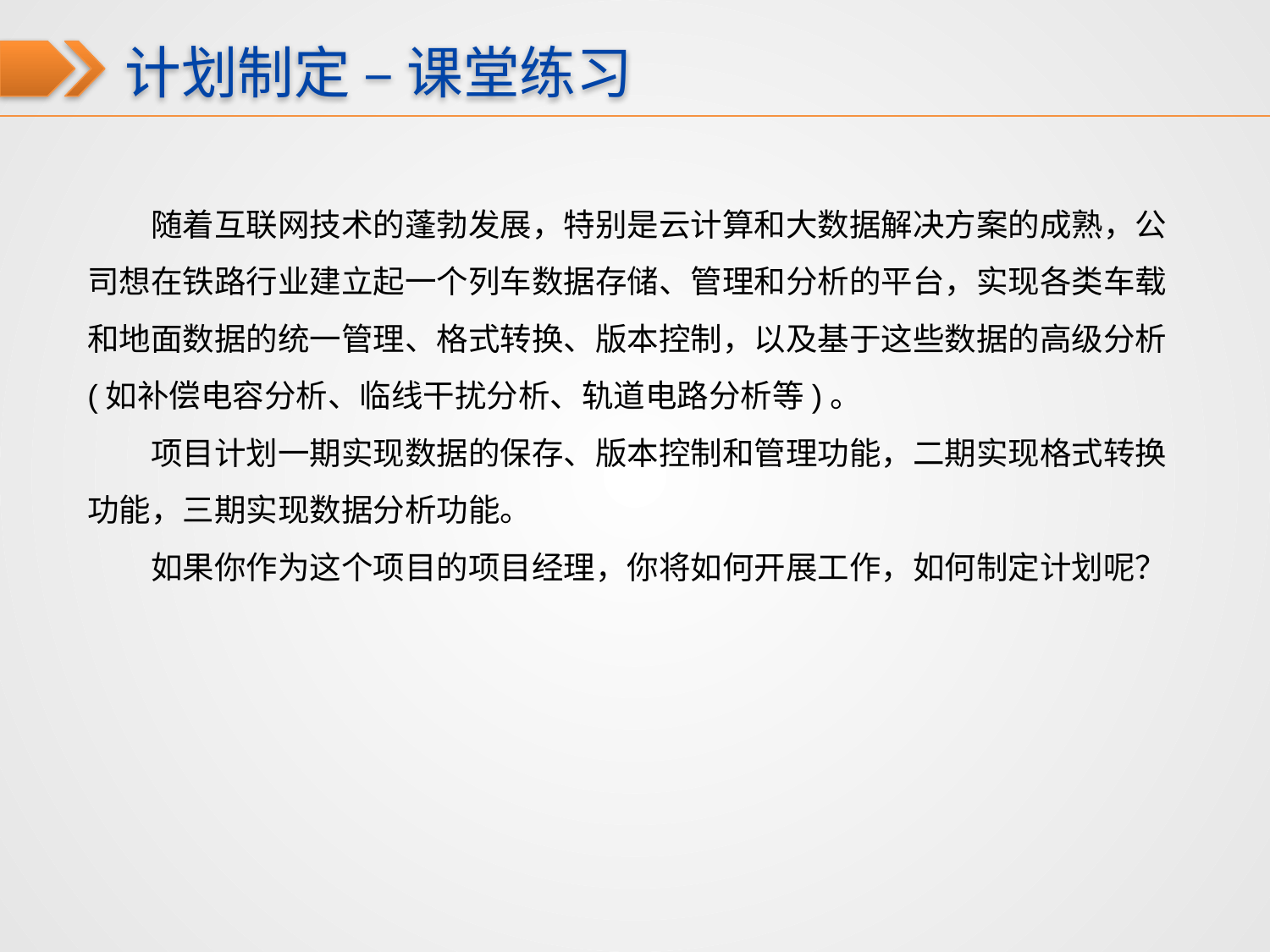

计划制定 – 课堂练习

随着互联网技术的蓬勃发展，特别是云计算和大数据解决方案的成熟，公司想在铁路行业建立起一个列车数据存储、管理和分析的平台，实现各类车载和地面数据的统一管理、格式转换、版本控制，以及基于这些数据的高级分析(如补偿电容分析、临线干扰分析、轨道电路分析等)。
项目计划一期实现数据的保存、版本控制和管理功能，二期实现格式转换功能，三期实现数据分析功能。
如果你作为这个项目的项目经理，你将如何开展工作，如何制定计划呢？